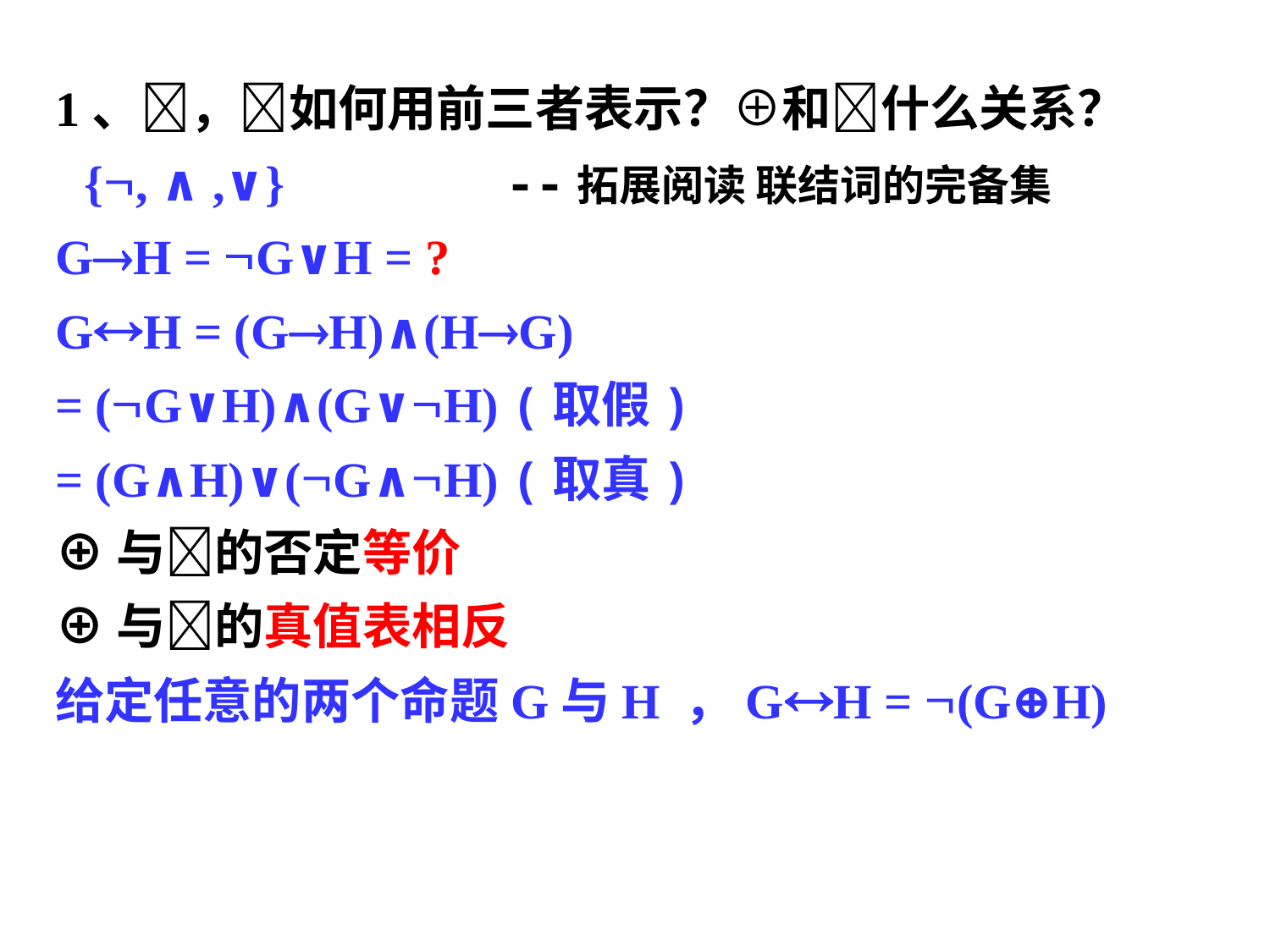

1、→，↔如何用前三者表示？⊕和↔什么关系？
 {¬, ∧ ,∨}                  --拓展阅读 联结词的完备集
G→H = ¬G∨H = ?
G↔H = (G→H)∧(H→G)
= (¬G∨H)∧(G∨¬H) (取假)
= (G∧H)∨(¬G∧¬H) (取真)
⊕与↔的否定等价
⊕与↔的真值表相反
给定任意的两个命题G与H ，G↔H = ¬(G⊕H)